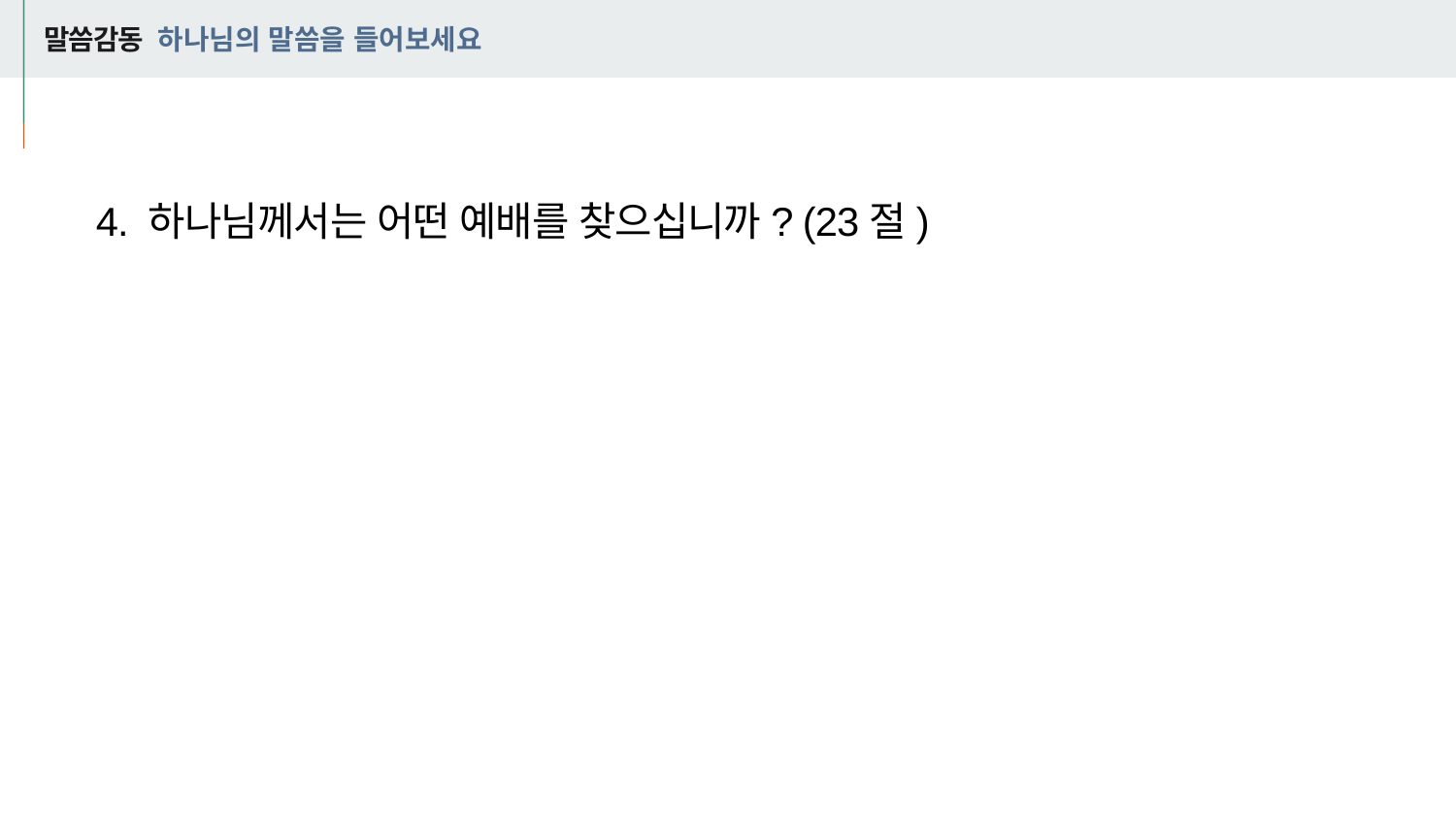

# 말씀감동  하나님의 말씀을 들어보세요
4. 하나님께서는 어떤 예배를 찾으십니까? (23절)